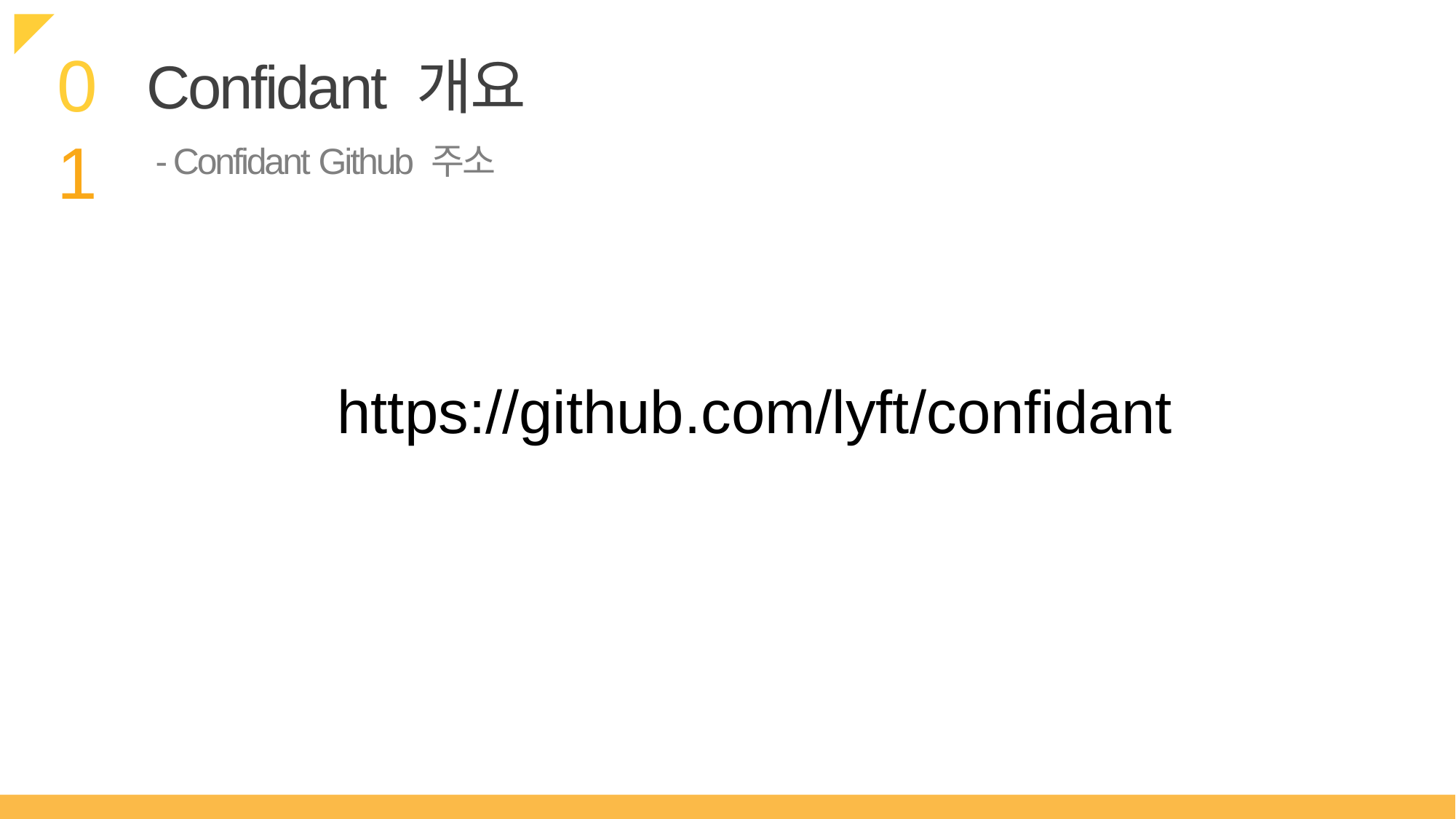

01
Confidant 개요
- Confidant Github 주소
https://github.com/lyft/confidant